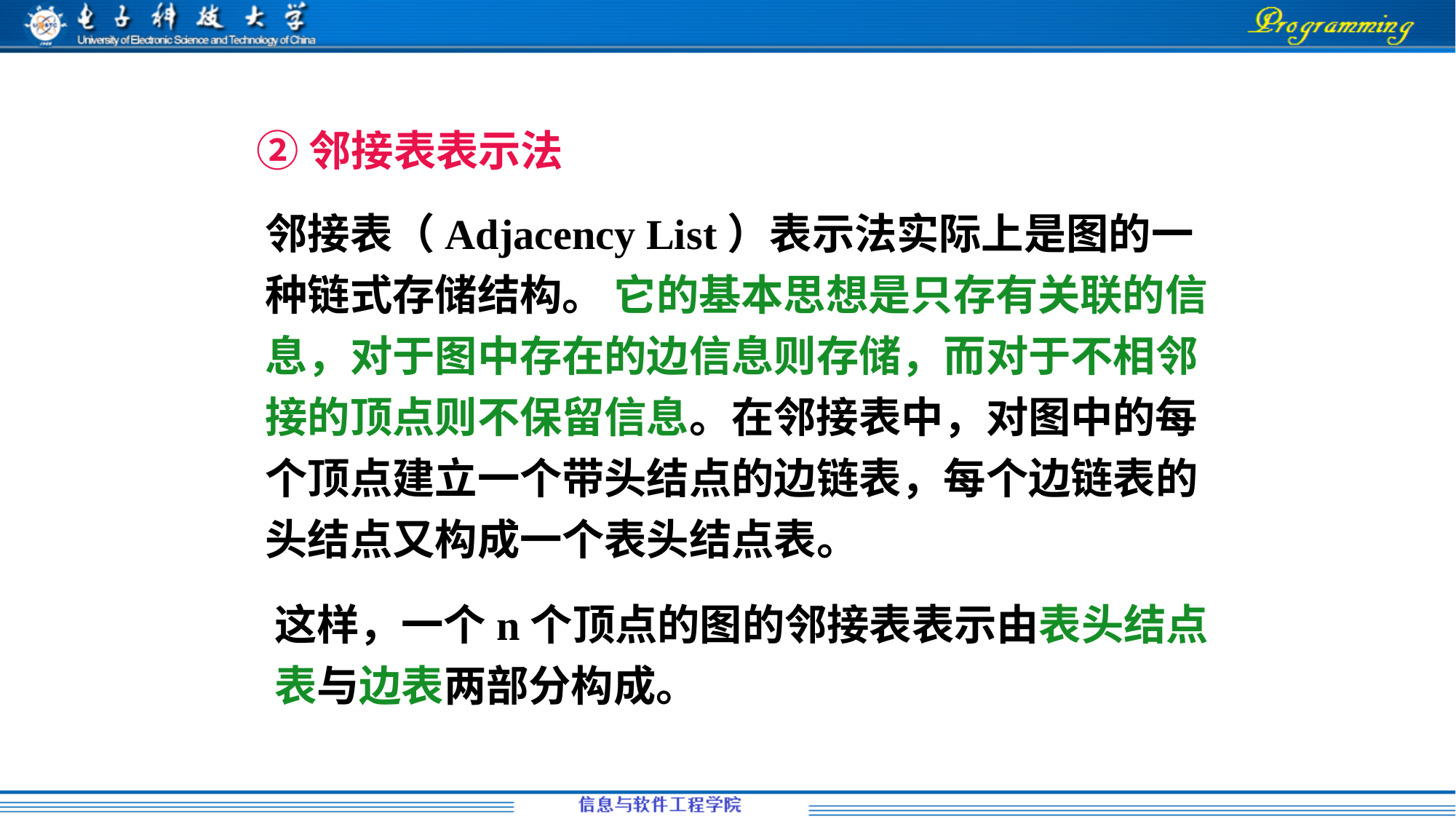

②邻接表表示法
邻接表（Adjacency List）表示法实际上是图的一种链式存储结构。 它的基本思想是只存有关联的信息，对于图中存在的边信息则存储，而对于不相邻接的顶点则不保留信息。在邻接表中，对图中的每个顶点建立一个带头结点的边链表，每个边链表的头结点又构成一个表头结点表。
这样，一个n个顶点的图的邻接表表示由表头结点表与边表两部分构成。